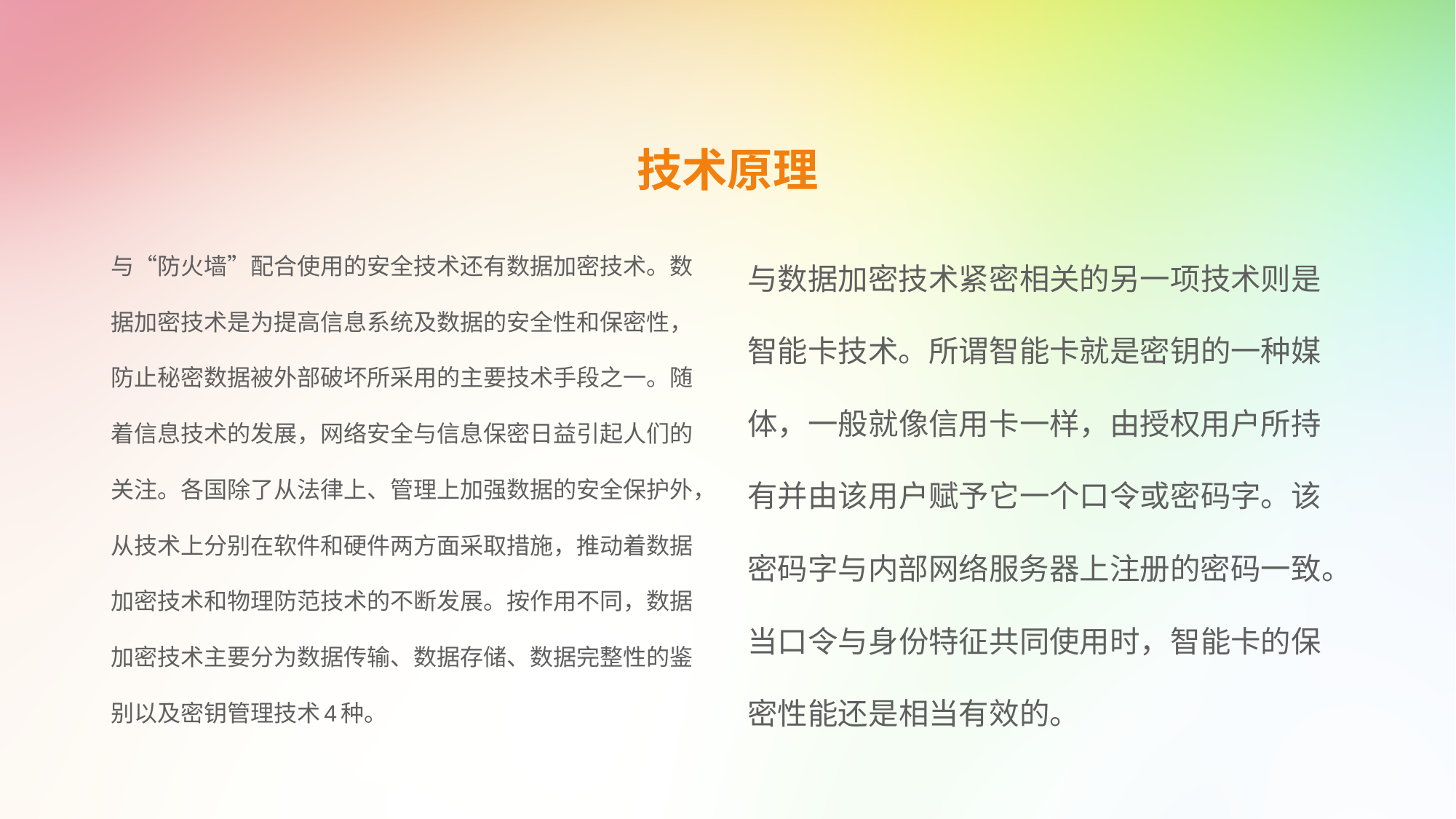

# 技术原理
与“防火墙”配合使用的安全技术还有数据加密技术。数据加密技术是为提高信息系统及数据的安全性和保密性，防止秘密数据被外部破坏所采用的主要技术手段之一。随着信息技术的发展，网络安全与信息保密日益引起人们的关注。各国除了从法律上、管理上加强数据的安全保护外，从技术上分别在软件和硬件两方面采取措施，推动着数据加密技术和物理防范技术的不断发展。按作用不同，数据加密技术主要分为数据传输、数据存储、数据完整性的鉴别以及密钥管理技术4种。
与数据加密技术紧密相关的另一项技术则是智能卡技术。所谓智能卡就是密钥的一种媒体，一般就像信用卡一样，由授权用户所持有并由该用户赋予它一个口令或密码字。该密码字与内部网络服务器上注册的密码一致。当口令与身份特征共同使用时，智能卡的保密性能还是相当有效的。